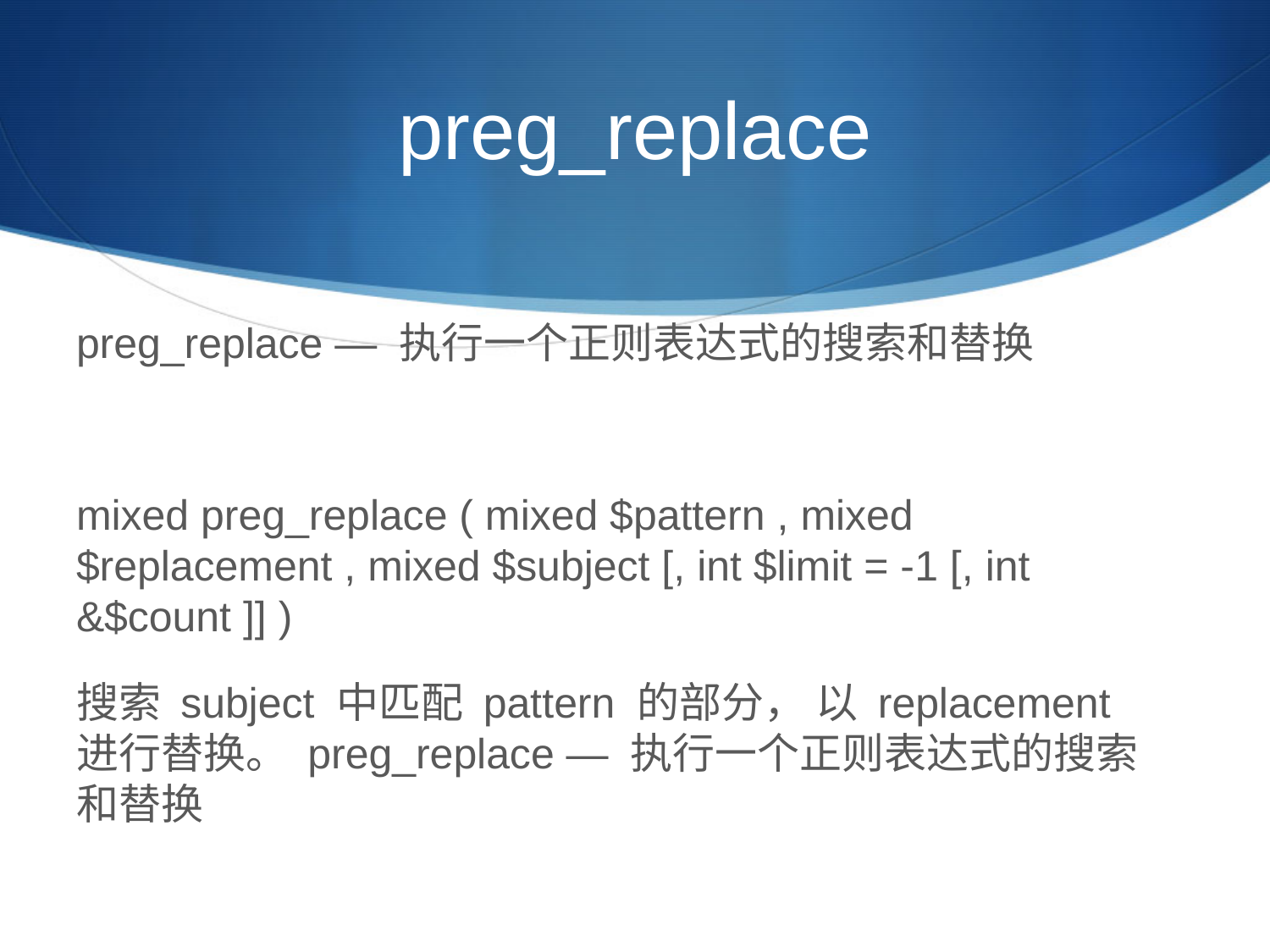

# preg_replace
preg_replace — 执行一个正则表达式的搜索和替换

mixed preg_replace ( mixed $pattern , mixed $replacement , mixed $subject [, int $limit = -1 [, int &$count ]] )
搜索 subject 中匹配 pattern 的部分， 以 replacement 进行替换。 preg_replace — 执行一个正则表达式的搜索和替换